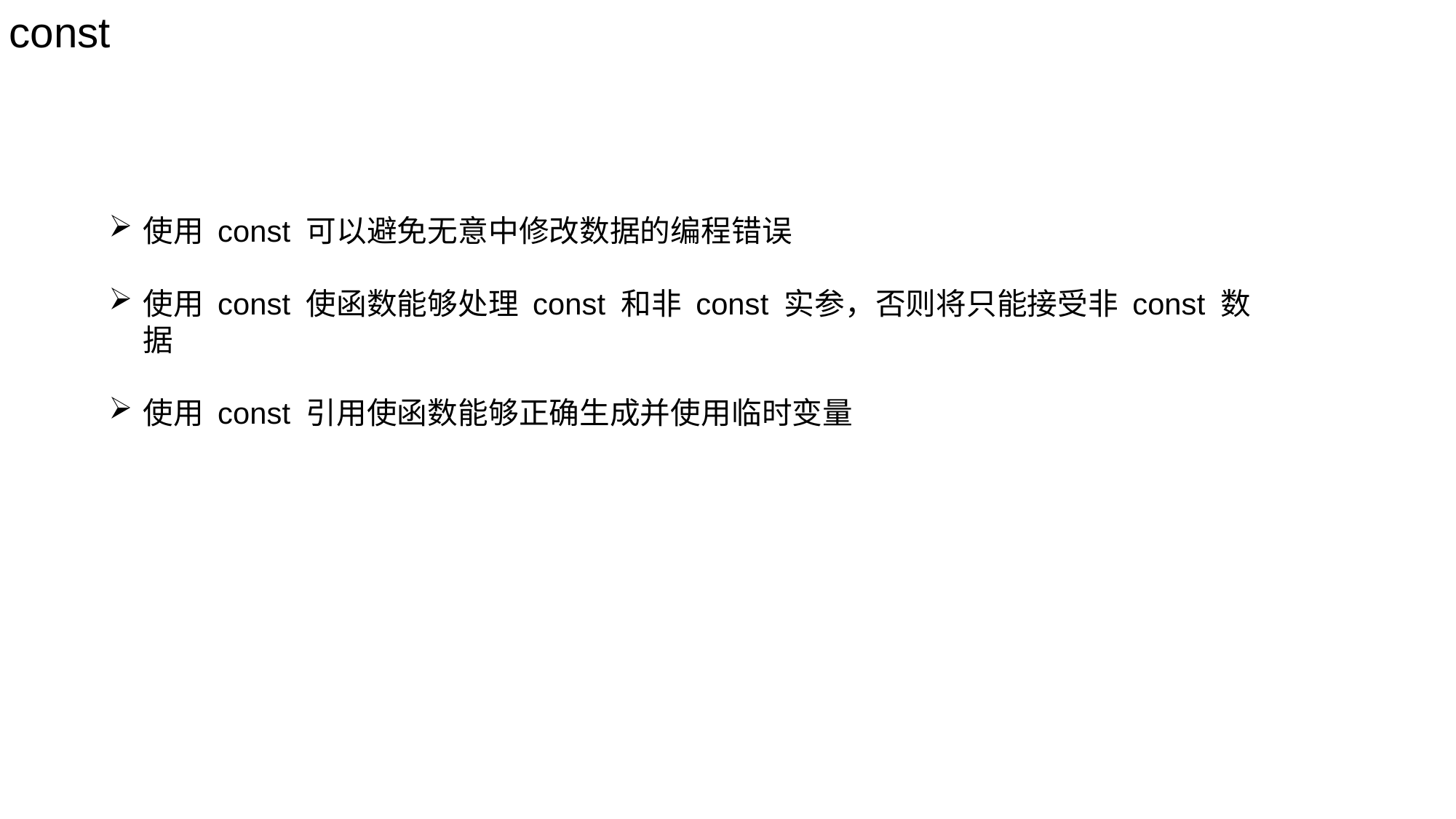

const
使用 const 可以避免无意中修改数据的编程错误

使用 const 使函数能够处理 const 和非 const 实参，否则将只能接受非 const 数据

使用 const 引用使函数能够正确生成并使用临时变量